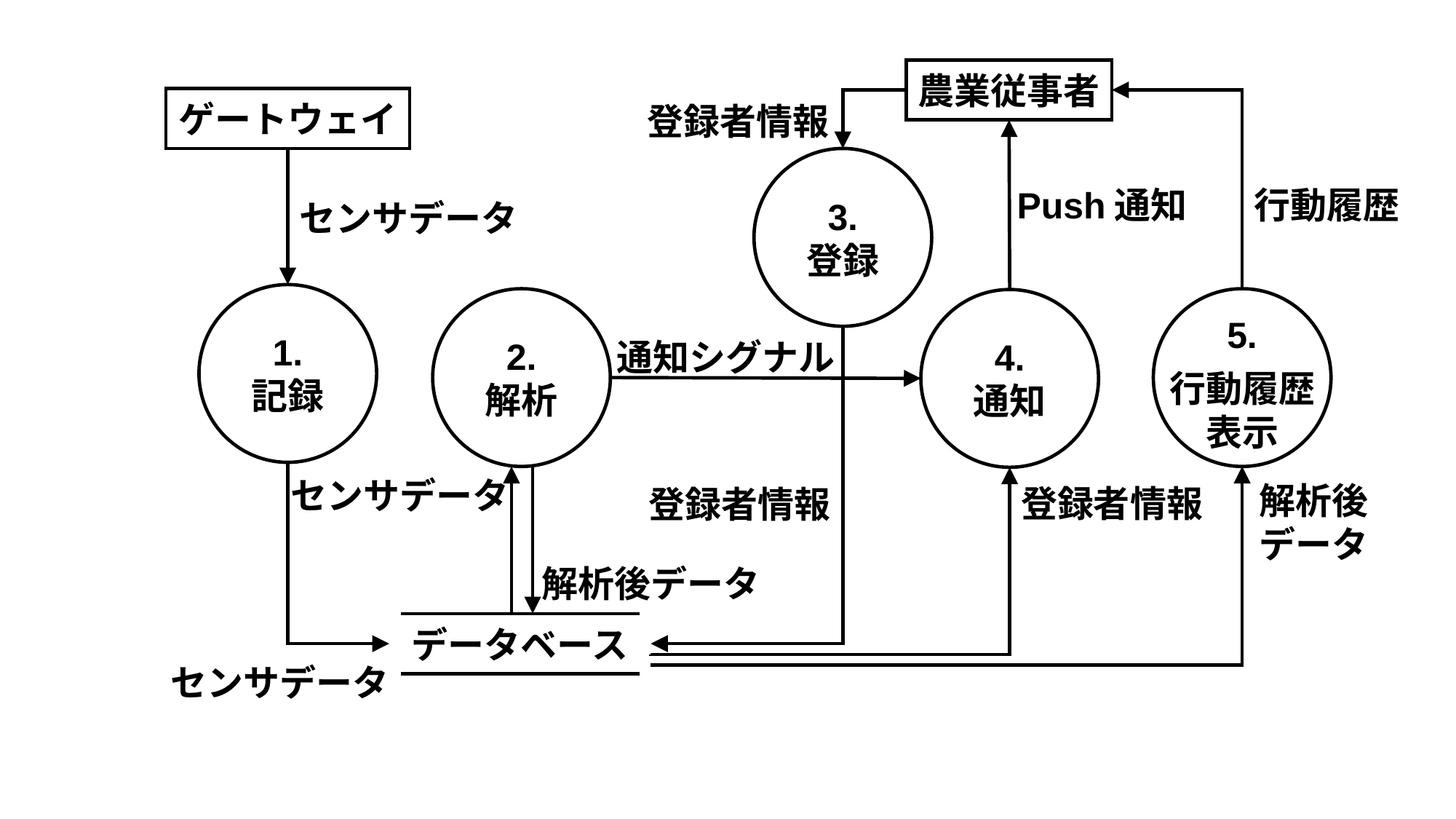

農業従事者
ゲートウェイ
登録者情報
3.
登録
Push通知
行動履歴
センサデータ
1.
記録
2.
解析
5.

4.
通知
通知シグナル
行動履歴
表示
センサデータ
解析後
データ
登録者情報
登録者情報
解析後データ
データベース
センサデータ